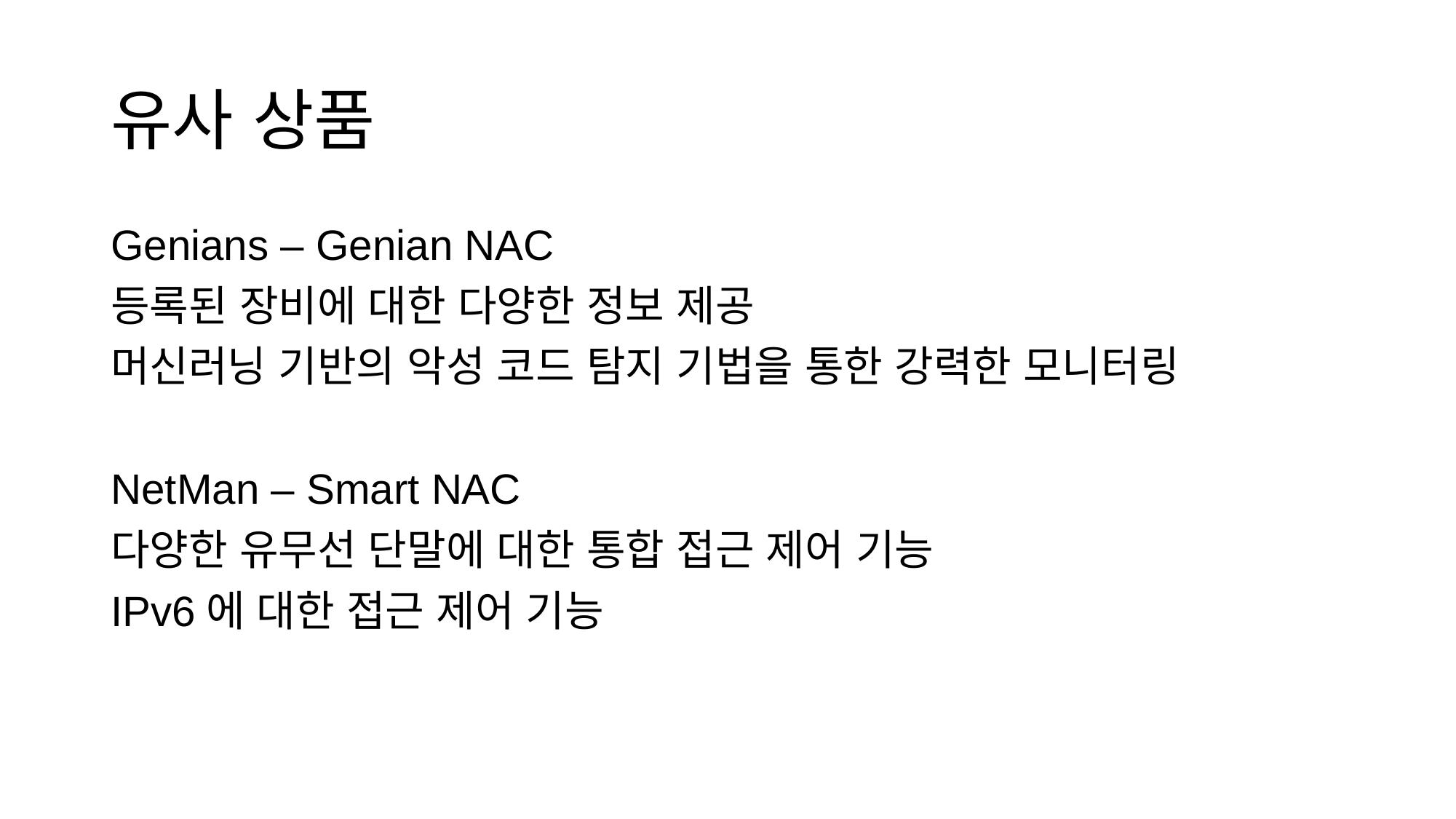

# 유사 상품
Genians – Genian NAC
등록된 장비에 대한 다양한 정보 제공
머신러닝 기반의 악성 코드 탐지 기법을 통한 강력한 모니터링

NetMan – Smart NAC
다양한 유무선 단말에 대한 통합 접근 제어 기능
IPv6에 대한 접근 제어 기능